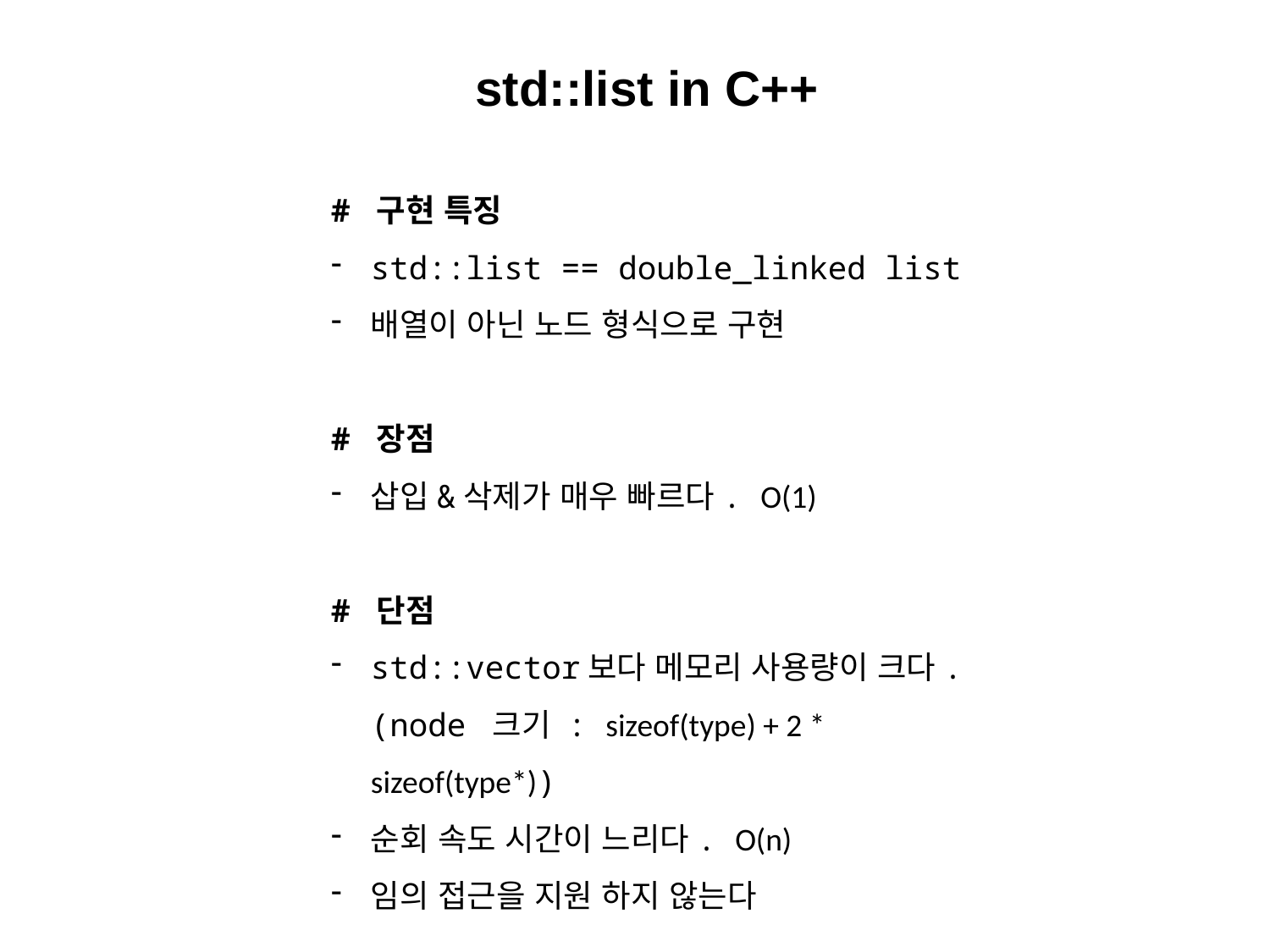

std::list in C++
# 구현 특징
std::list == double_linked list
배열이 아닌 노드 형식으로 구현

# 장점
삽입&삭제가 매우 빠르다. O(1)

# 단점
std::vector보다 메모리 사용량이 크다.
(node 크기 : sizeof(type) + 2 * sizeof(type*))
순회 속도 시간이 느리다. O(n)
임의 접근을 지원 하지 않는다